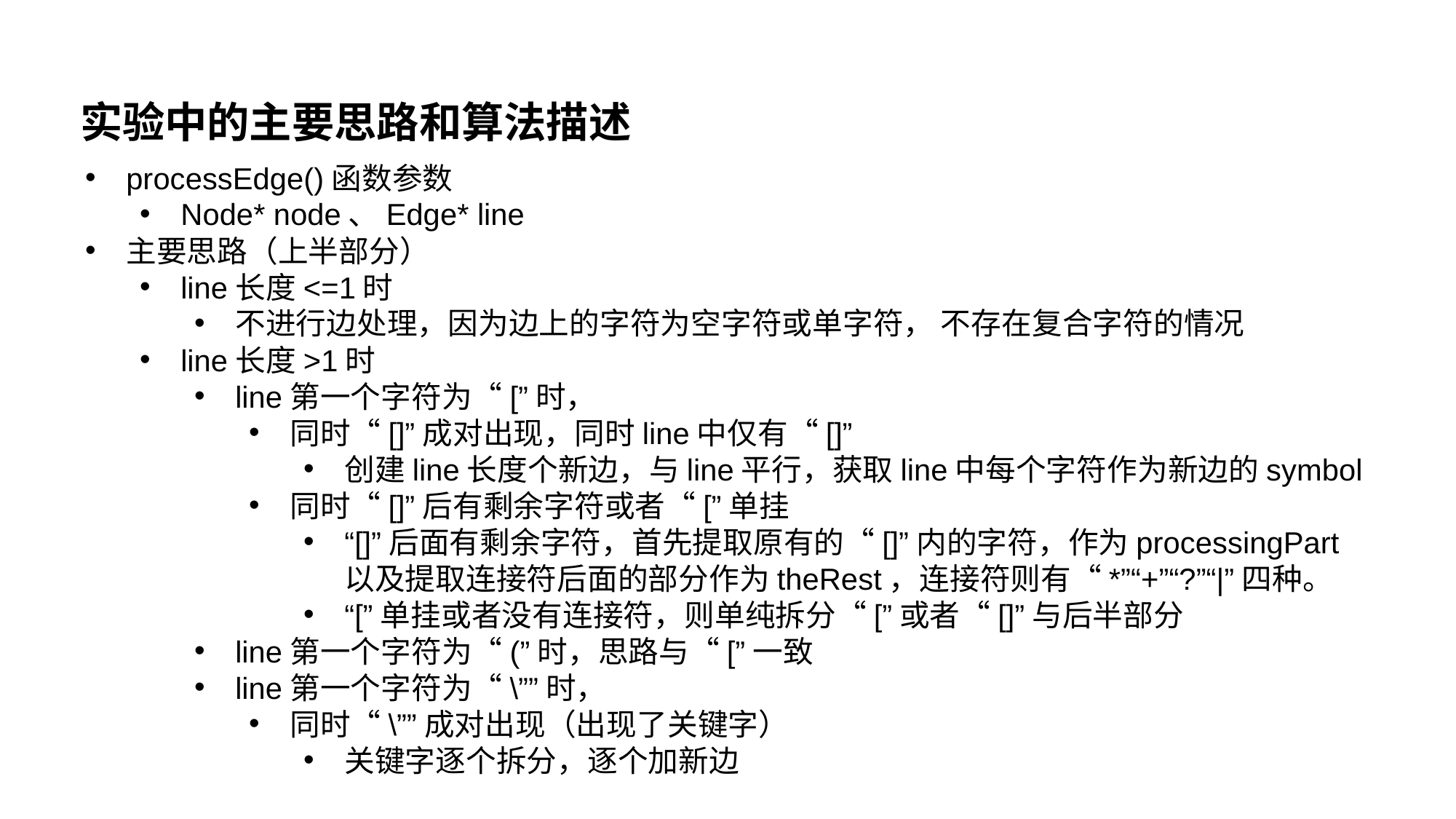

实验中的主要思路和算法描述
processEdge()函数参数
Node* node、Edge* line
主要思路（上半部分）
line长度<=1时
不进行边处理，因为边上的字符为空字符或单字符， 不存在复合字符的情况
line长度>1时
line第一个字符为“[”时，
同时“[]”成对出现，同时line中仅有“[]”
创建line长度个新边，与line平行，获取line中每个字符作为新边的symbol
同时“[]”后有剩余字符或者“[”单挂
“[]”后面有剩余字符，首先提取原有的“[]”内的字符，作为processingPart以及提取连接符后面的部分作为theRest，连接符则有“*”“+”“?”“|”四种。
“[”单挂或者没有连接符，则单纯拆分“[”或者“[]”与后半部分
line第一个字符为“(”时，思路与“[”一致
line第一个字符为“\””时，
同时“\””成对出现（出现了关键字）
关键字逐个拆分，逐个加新边